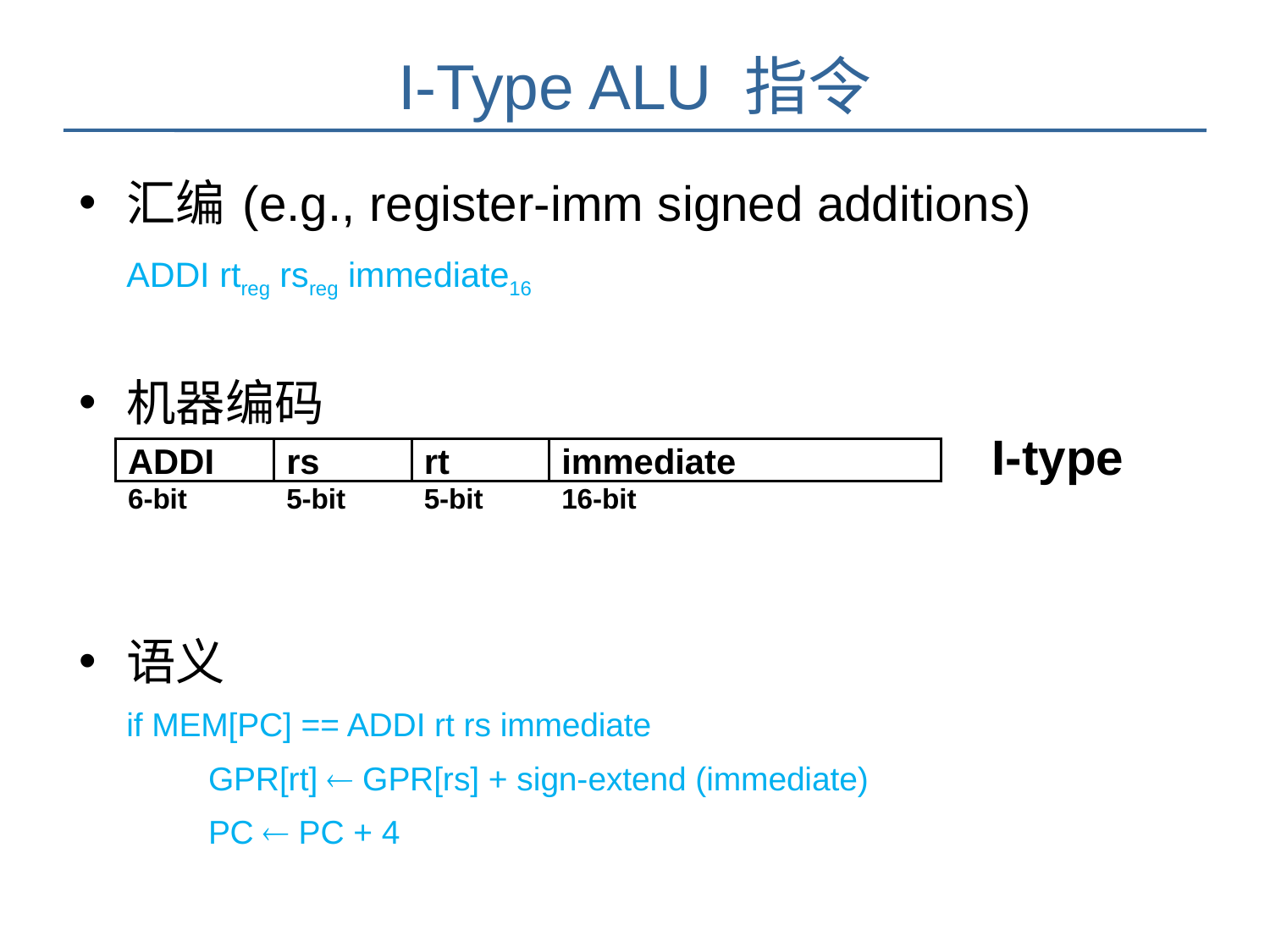

# I-Type ALU 指令
汇编 (e.g., register-imm signed additions)
	ADDI rtreg rsreg immediate16

机器编码

语义
		if MEM[PC] == ADDI rt rs immediate
		         GPR[rt] ← GPR[rs] + sign-extend (immediate)
		         PC ← PC + 4

I-type
ADDI
6-bit
rs
5-bit
rt
5-bit
immediate
16-bit